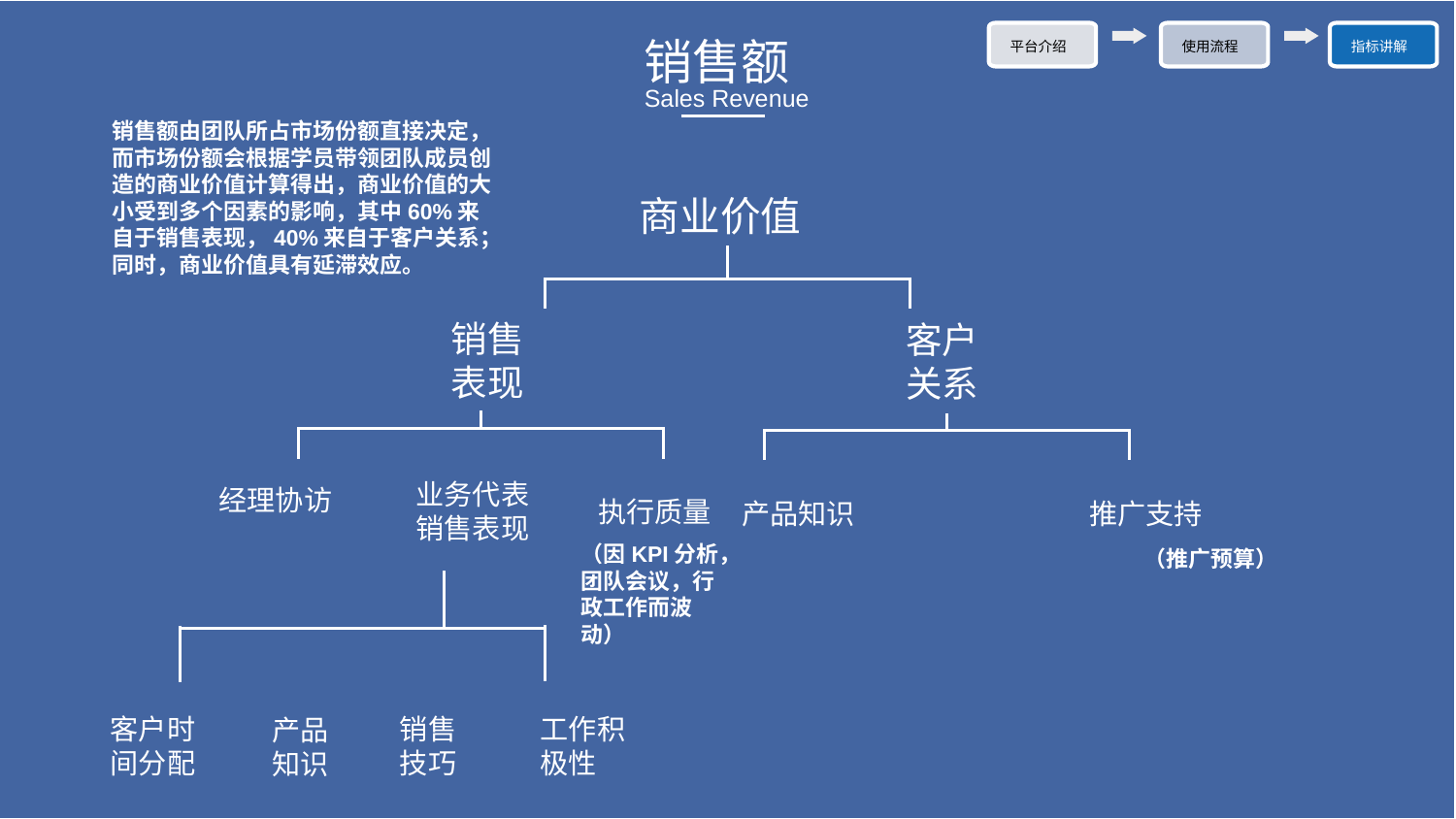

平台介绍
使用流程
指标讲解
销售额
Sales Revenue
销售额由团队所占市场份额直接决定，而市场份额会根据学员带领团队成员创造的商业价值计算得出，商业价值的大小受到多个因素的影响，其中60%来自于销售表现，40%来自于客户关系；同时，商业价值具有延滞效应。
商业价值
销售表现
客户关系
业务代表销售表现
经理协访
执行质量
产品知识
推广支持
（因KPI分析，团队会议，行政工作而波动）
（推广预算）
客户时间分配
销售技巧
工作积极性
产品知识